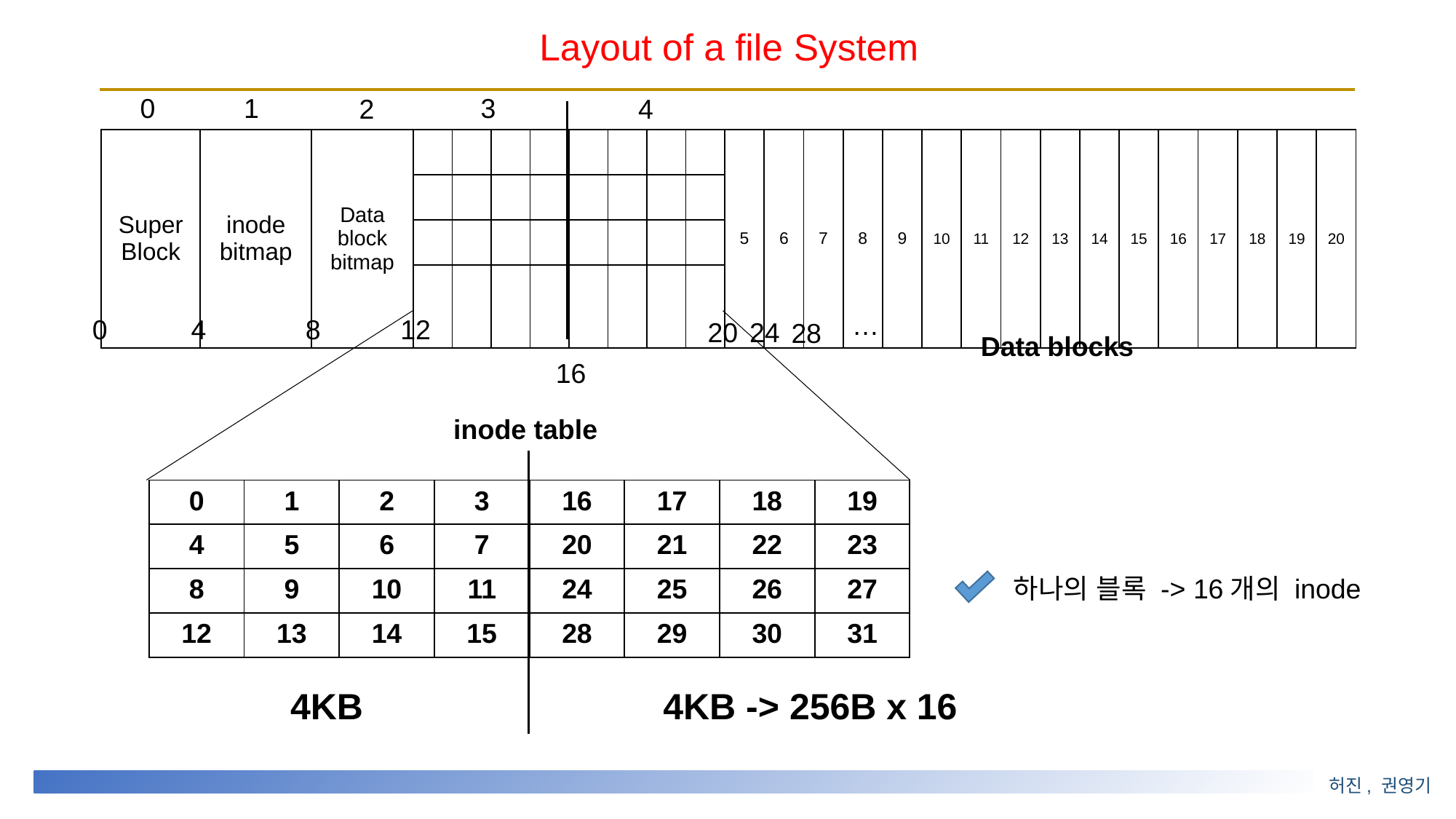

# Layout of a file System
0
1
3
2
4
| Super Block | inode bitmap | Data block bitmap |  |  |  |  |  |  |  |  | 5 | 6 | 7 | 8 | 9 | 10 | 11 | 12 | 13 | 14 | 15 | 16 | 17 | 18 | 19 | 20 |
| --- | --- | --- | --- | --- | --- | --- | --- | --- | --- | --- | --- | --- | --- | --- | --- | --- | --- | --- | --- | --- | --- | --- | --- | --- | --- | --- |
|  |  |  |  |  |  |  |  |  |  |  |  |  |  |  |  |  |  |  |  |  |  |  |  |  |  |  |
|  |  |  |  |  |  |  |  |  |  |  |  |  |  |  |  |  |  |  |  |  |  |  |  |  |  |  |
|  |  |  |  |  |  |  |  |  |  |  |  |  |  |  |  |  |  |  |  |  |  |  |  |  |  |  |
 …
0
4
8
12
20
24
28
Data blocks
16
inode table
| 0 | 1 | 2 | 3 | 16 | 17 | 18 | 19 |
| --- | --- | --- | --- | --- | --- | --- | --- |
| 4 | 5 | 6 | 7 | 20 | 21 | 22 | 23 |
| 8 | 9 | 10 | 11 | 24 | 25 | 26 | 27 |
| 12 | 13 | 14 | 15 | 28 | 29 | 30 | 31 |
하나의 블록 -> 16개의 inode

4KB
4KB -> 256B x 16